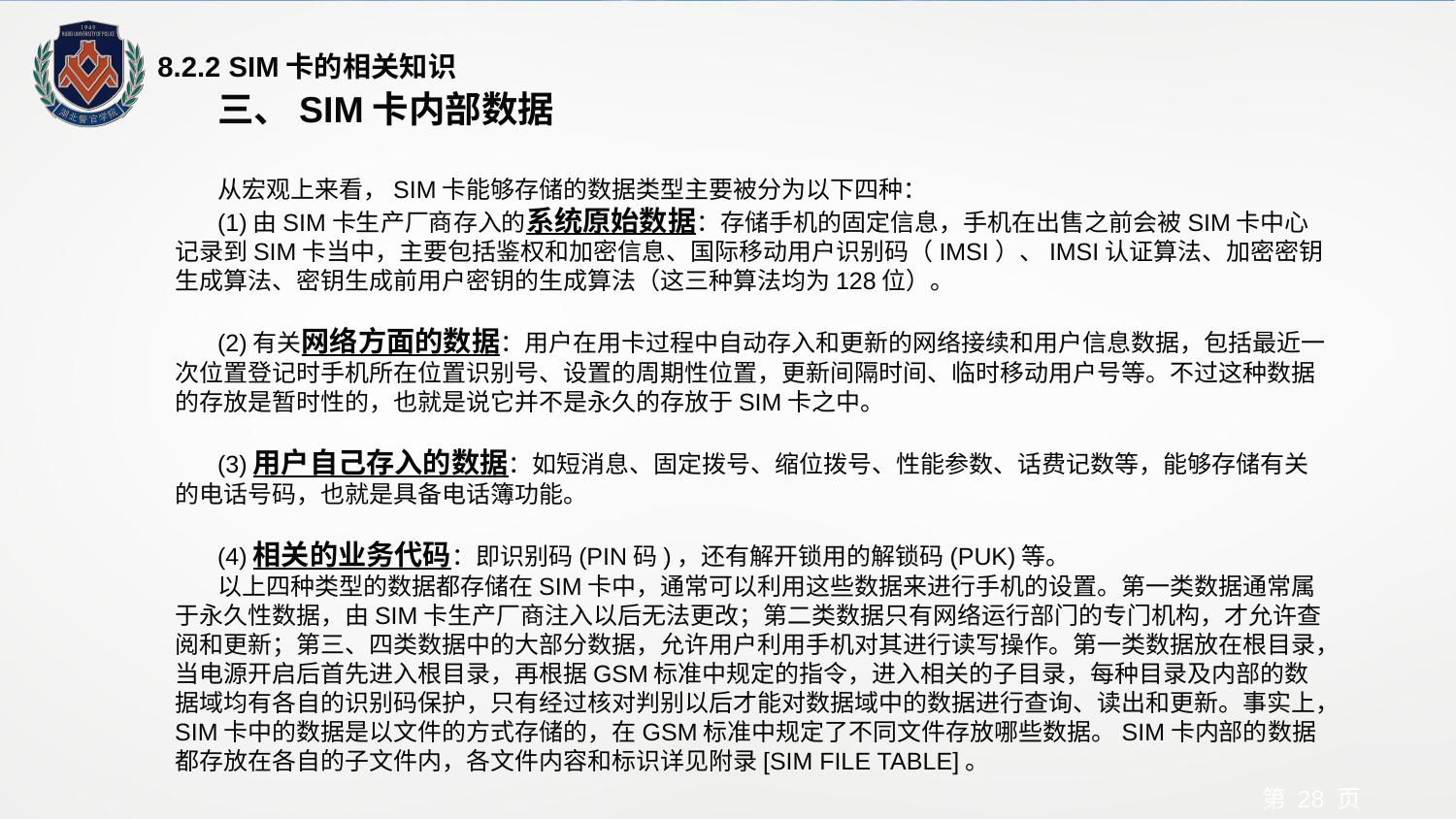

8.2.2 SIM卡的相关知识
三、SIM卡内部数据

从宏观上来看，SIM卡能够存储的数据类型主要被分为以下四种：
(1)由SIM卡生产厂商存入的系统原始数据：存储手机的固定信息，手机在出售之前会被SIM卡中心记录到SIM卡当中，主要包括鉴权和加密信息、国际移动用户识别码（IMSI）、IMSI认证算法、加密密钥生成算法、密钥生成前用户密钥的生成算法（这三种算法均为128位）。

(2)有关网络方面的数据：用户在用卡过程中自动存入和更新的网络接续和用户信息数据，包括最近一次位置登记时手机所在位置识别号、设置的周期性位置，更新间隔时间、临时移动用户号等。不过这种数据的存放是暂时性的，也就是说它并不是永久的存放于SIM卡之中。

(3)用户自己存入的数据：如短消息、固定拨号、缩位拨号、性能参数、话费记数等，能够存储有关的电话号码，也就是具备电话簿功能。

(4)相关的业务代码：即识别码(PIN码)，还有解开锁用的解锁码(PUK)等。
以上四种类型的数据都存储在SIM卡中，通常可以利用这些数据来进行手机的设置。第一类数据通常属于永久性数据，由SIM卡生产厂商注入以后无法更改；第二类数据只有网络运行部门的专门机构，才允许查阅和更新；第三、四类数据中的大部分数据，允许用户利用手机对其进行读写操作。第一类数据放在根目录，当电源开启后首先进入根目录，再根据GSM标准中规定的指令，进入相关的子目录，每种目录及内部的数据域均有各自的识别码保护，只有经过核对判别以后才能对数据域中的数据进行查询、读出和更新。事实上，SIM卡中的数据是以文件的方式存储的，在GSM标准中规定了不同文件存放哪些数据。SIM卡内部的数据都存放在各自的子文件内，各文件内容和标识详见附录[SIM FILE TABLE]。